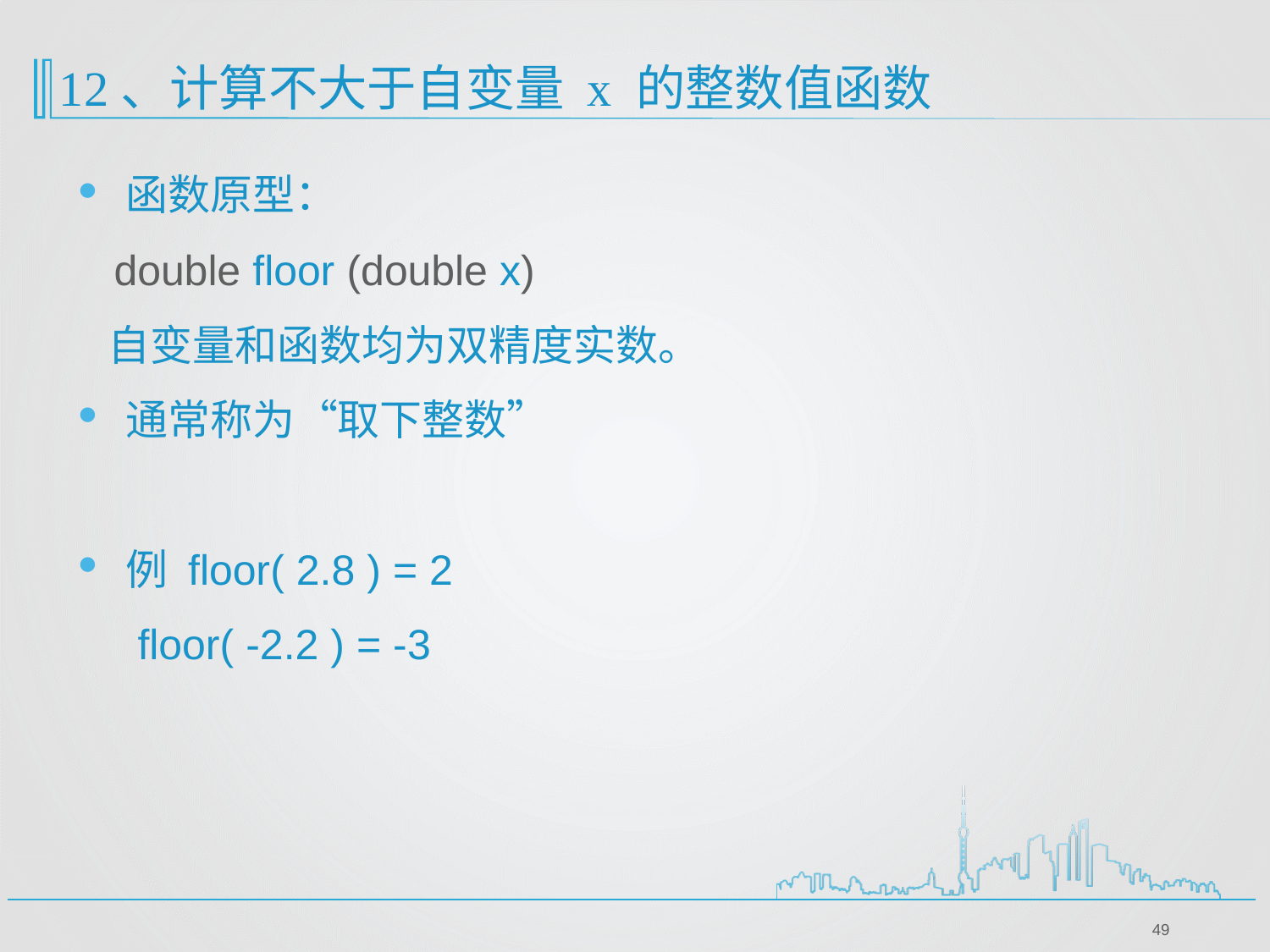

12、计算不大于自变量 x 的整数值函数
函数原型：
   double floor (double x)
  自变量和函数均为双精度实数。
通常称为“取下整数”

例 floor( 2.8 ) = 2
     floor( -2.2 ) = -3

49